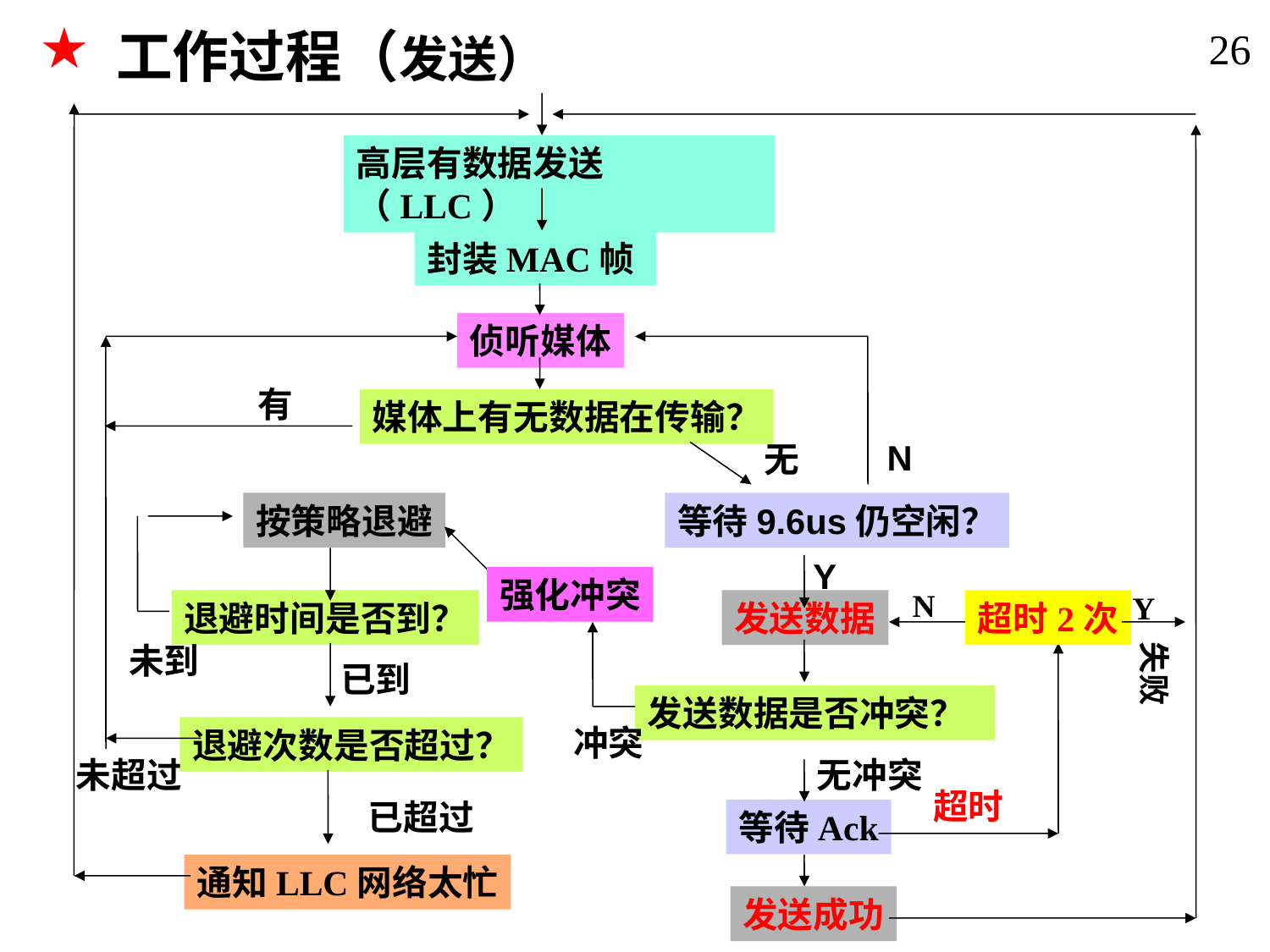

工作过程（发送）
26

高层有数据发送（LLC）

封装MAC帧

侦听媒体

有
媒体上有无数据在传输？

N
无

按策略退避
等待9.6us仍空闲？

Y

强化冲突
N
Y
退避时间是否到？
发送数据
超时2次

未到

已到
发送数据是否冲突？

冲突
退避次数是否超过？

未超过
无冲突

超时
已超过
等待Ack

通知LLC网络太忙

发送成功

失败